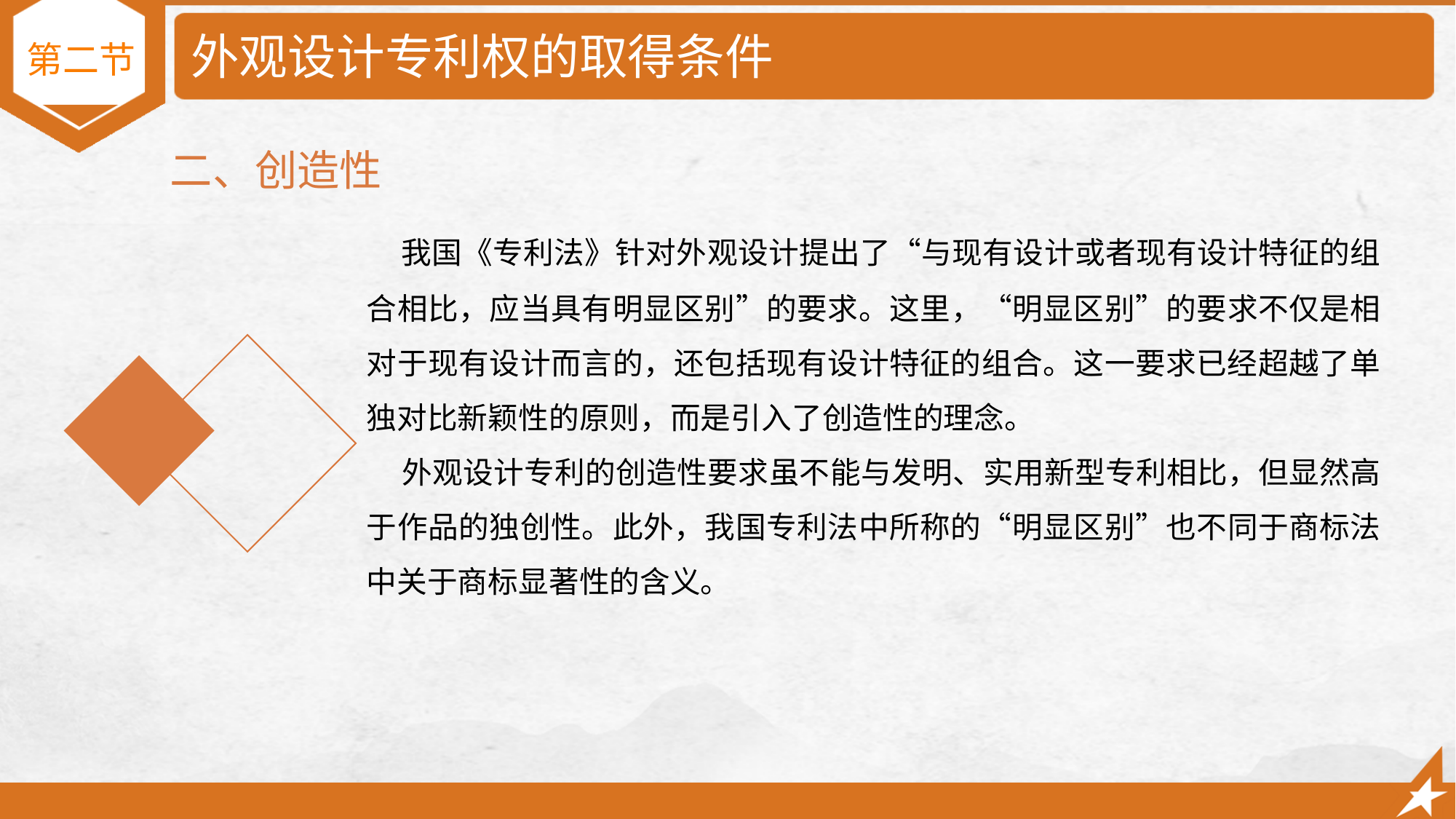

# 外观设计专利权的取得条件
第二节
二、创造性
   我国《专利法》针对外观设计提出了“与现有设计或者现有设计特征的组合相比，应当具有明显区别”的要求。这里，“明显区别”的要求不仅是相对于现有设计而言的，还包括现有设计特征的组合。这一要求已经超越了单独对比新颖性的原则，而是引入了创造性的理念。
    外观设计专利的创造性要求虽不能与发明、实用新型专利相比，但显然高于作品的独创性。此外，我国专利法中所称的“明显区别”也不同于商标法中关于商标显著性的含义。